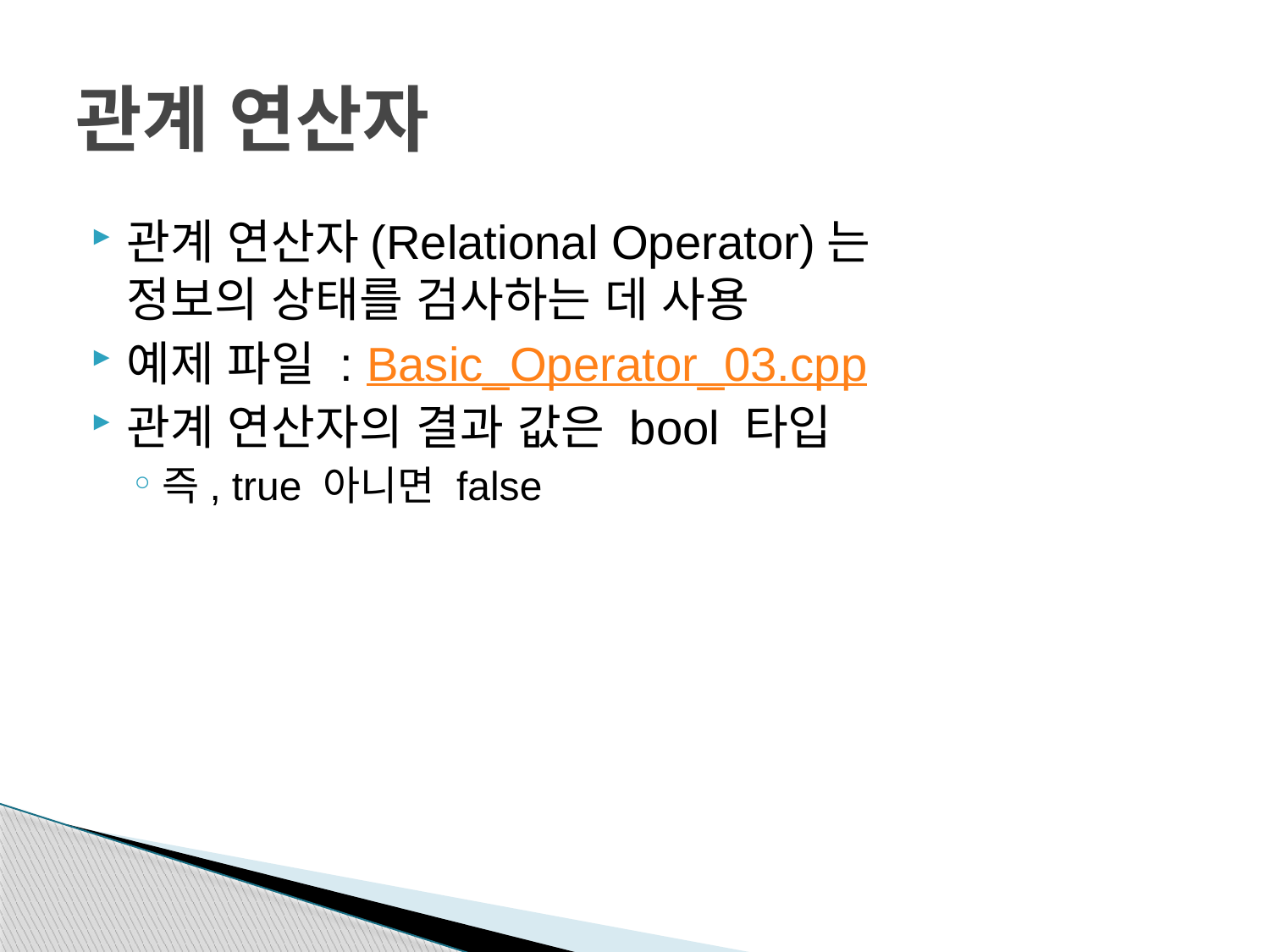

# 관계 연산자
관계 연산자(Relational Operator)는
정보의 상태를 검사하는 데 사용
예제 파일 : Basic_Operator_03.cpp
관계 연산자의 결과 값은 bool 타입
즉, true 아니면 false